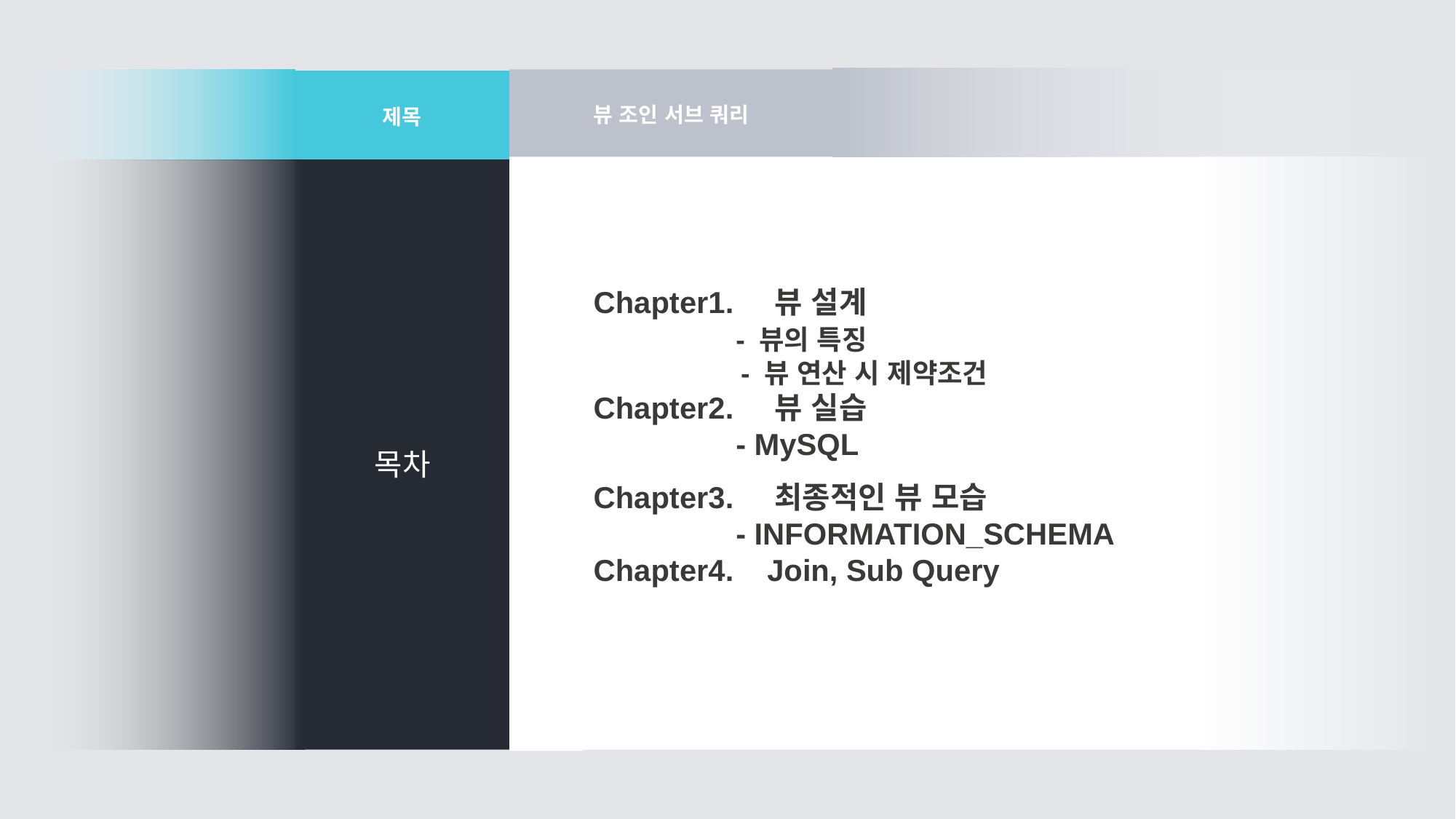

뷰 조인 서브 쿼리
제목

Chapter1.    뷰 설계
                 - 뷰의 특징
	     - 뷰 연산 시 제약조건
Chapter2.    뷰 실습
                 - MySQL

Chapter3.    최종적인 뷰 모습
                 - INFORMATION_SCHEMA
Chapter4.    Join, Sub Query

목차